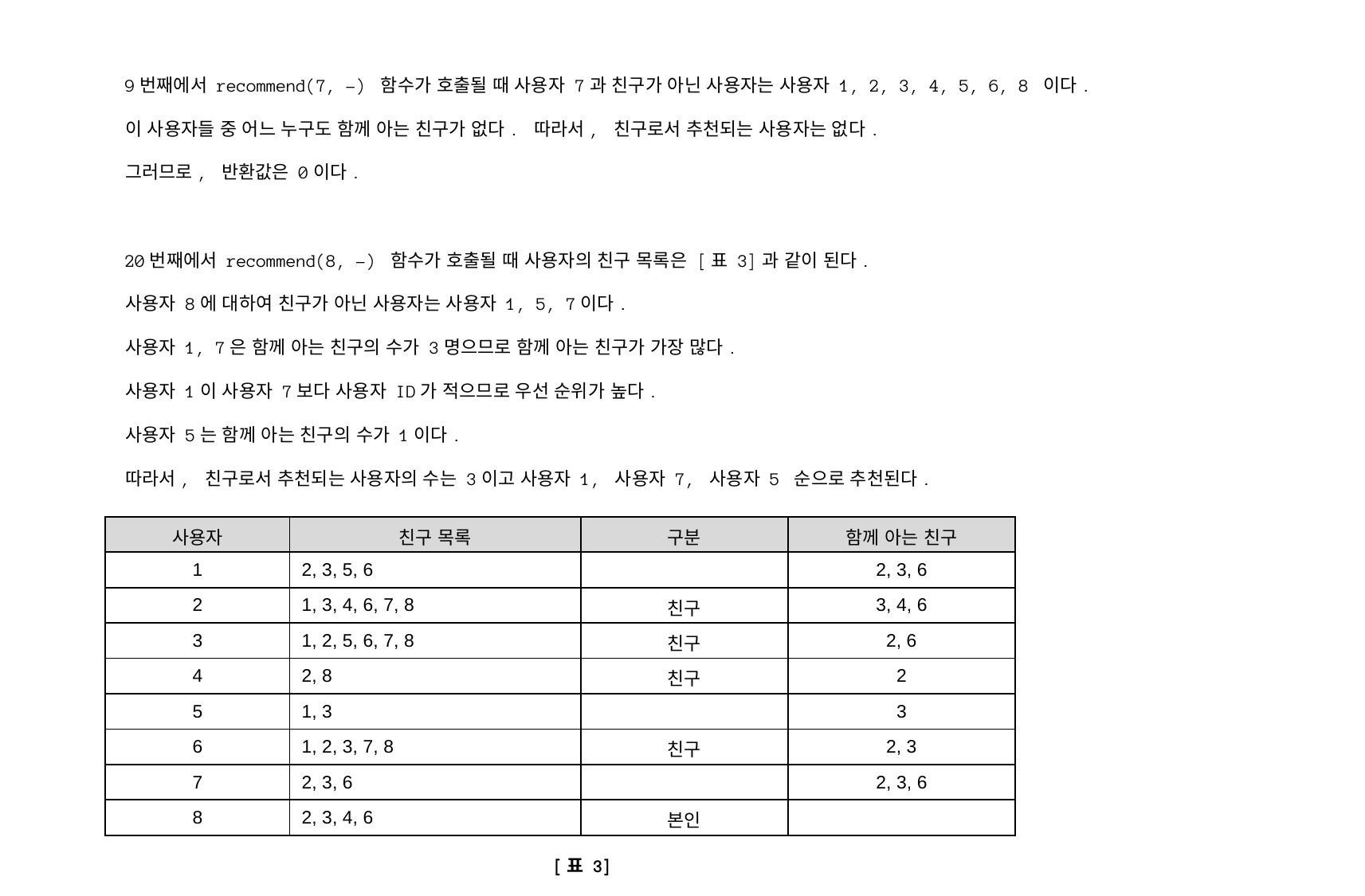

9번째에서 recommend(7, -) 함수가 호출될 때 사용자 7과 친구가 아닌 사용자는 사용자 1, 2, 3, 4, 5, 6, 8 이다.
이 사용자들 중 어느 누구도 함께 아는 친구가 없다. 따라서, 친구로서 추천되는 사용자는 없다.
그러므로, 반환값은 0이다.

20번째에서 recommend(8, -) 함수가 호출될 때 사용자의 친구 목록은 [표 3]과 같이 된다.
사용자 8에 대하여 친구가 아닌 사용자는 사용자 1, 5, 7이다.
사용자 1, 7은 함께 아는 친구의 수가 3명으므로 함께 아는 친구가 가장 많다.
사용자 1이 사용자 7보다 사용자 ID가 적으므로 우선 순위가 높다.
사용자 5는 함께 아는 친구의 수가 1이다.
따라서, 친구로서 추천되는 사용자의 수는 3이고 사용자 1, 사용자 7, 사용자 5 순으로 추천된다.
| 사용자 | 친구 목록 | 구분 | 함께 아는 친구 |
| --- | --- | --- | --- |
| 1 | 2, 3, 5, 6 |  | 2, 3, 6 |
| 2 | 1, 3, 4, 6, 7, 8 | 친구 | 3, 4, 6 |
| 3 | 1, 2, 5, 6, 7, 8 | 친구 | 2, 6 |
| 4 | 2, 8 | 친구 | 2 |
| 5 | 1, 3 |  | 3 |
| 6 | 1, 2, 3, 7, 8 | 친구 | 2, 3 |
| 7 | 2, 3, 6 |  | 2, 3, 6 |
| 8 | 2, 3, 4, 6 | 본인 |  |
[표 3]